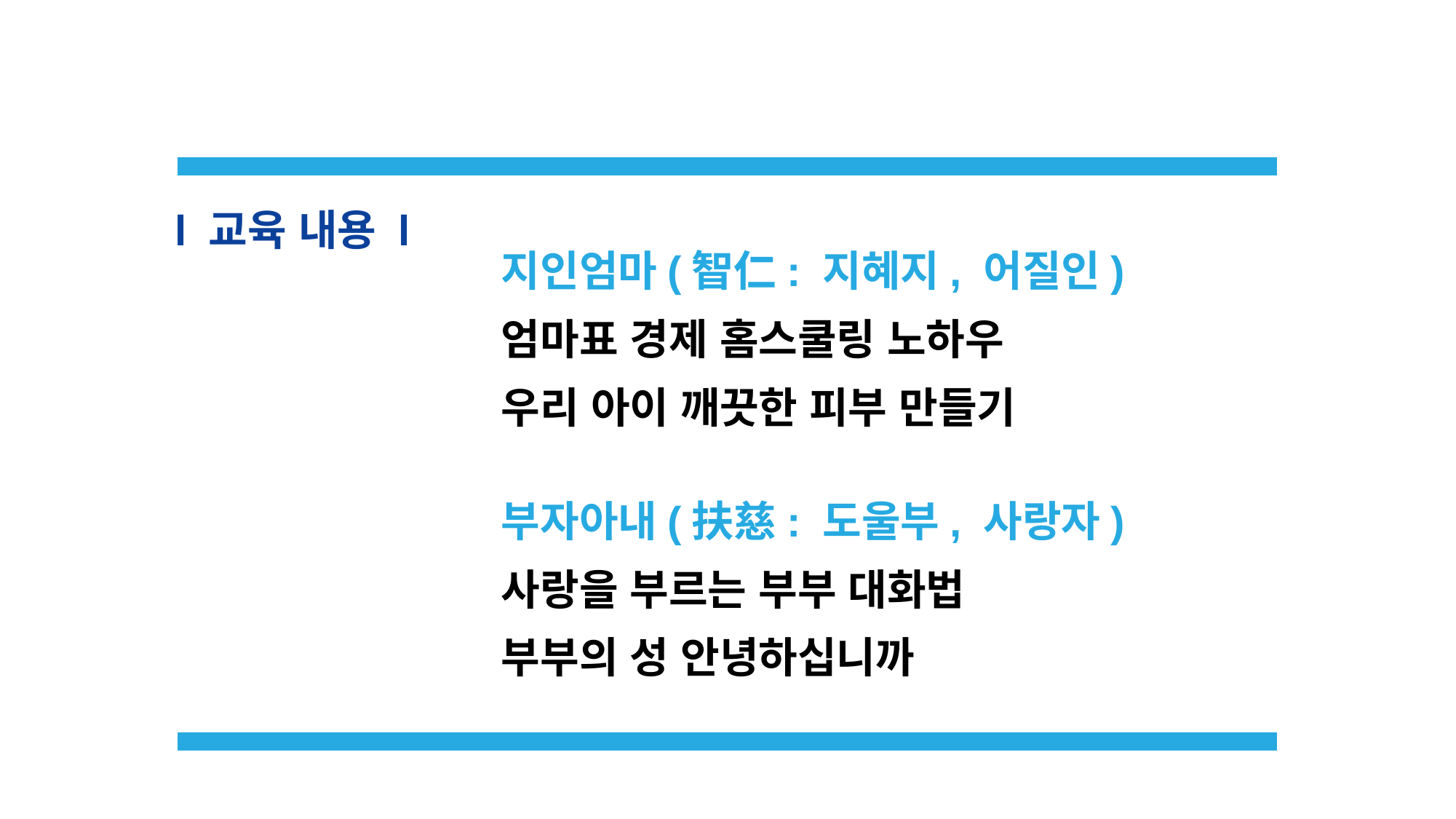

l 교육 내용 l
지인엄마(智仁: 지혜지, 어질인)
엄마표 경제 홈스쿨링 노하우
우리 아이 깨끗한 피부 만들기
부자아내(扶慈: 도울부, 사랑자)
사랑을 부르는 부부 대화법
부부의 성 안녕하십니까